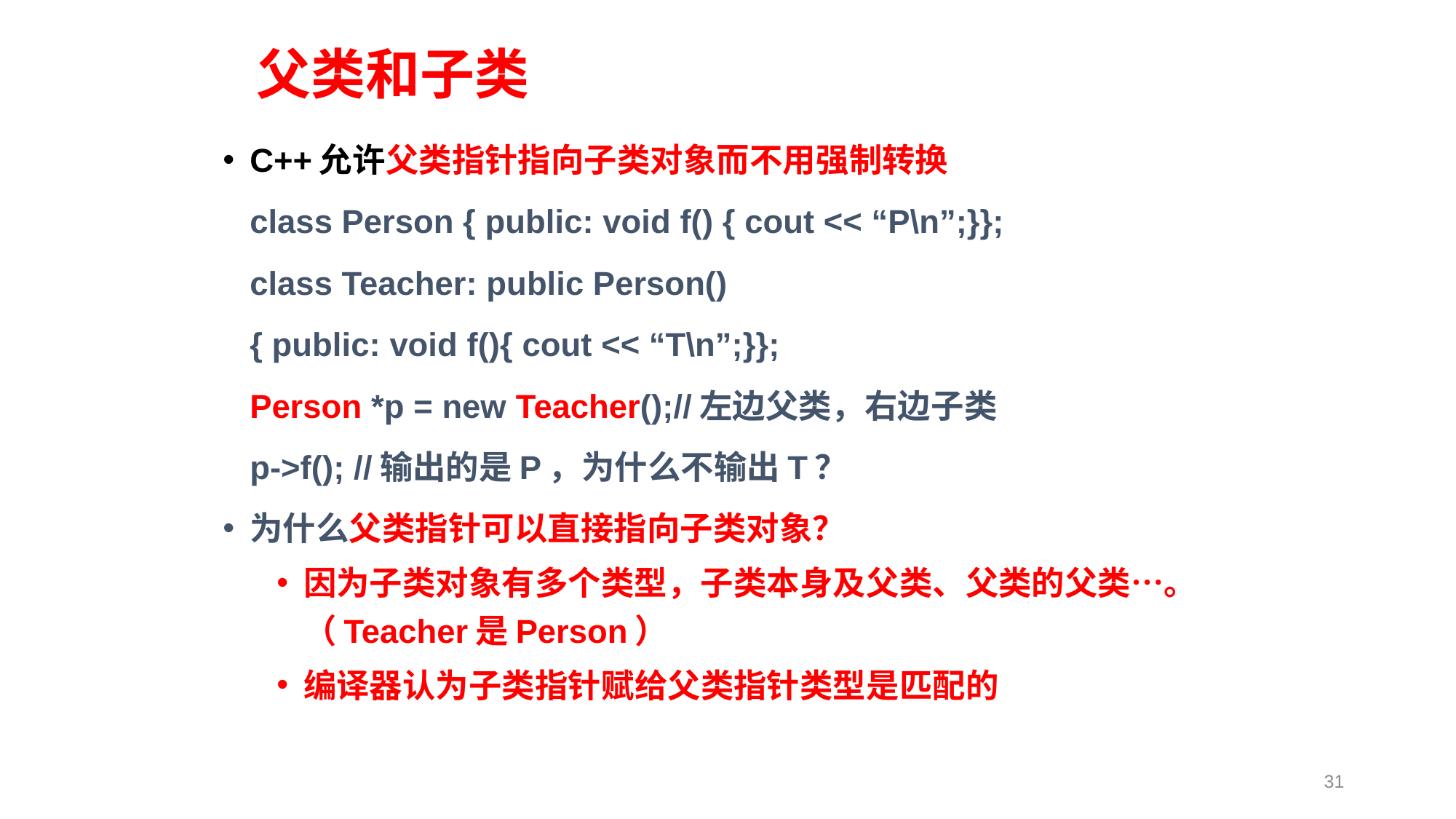

父类和子类
C++允许父类指针指向子类对象而不用强制转换
 	class Person { public: void f() { cout << “P\n”;}};
	class Teacher: public Person()
	{ public: void f(){ cout << “T\n”;}};
	Person *p = new Teacher();//左边父类，右边子类
	p->f(); //输出的是P，为什么不输出T？
为什么父类指针可以直接指向子类对象？
因为子类对象有多个类型，子类本身及父类、父类的父类…。（Teacher是Person）
编译器认为子类指针赋给父类指针类型是匹配的

31